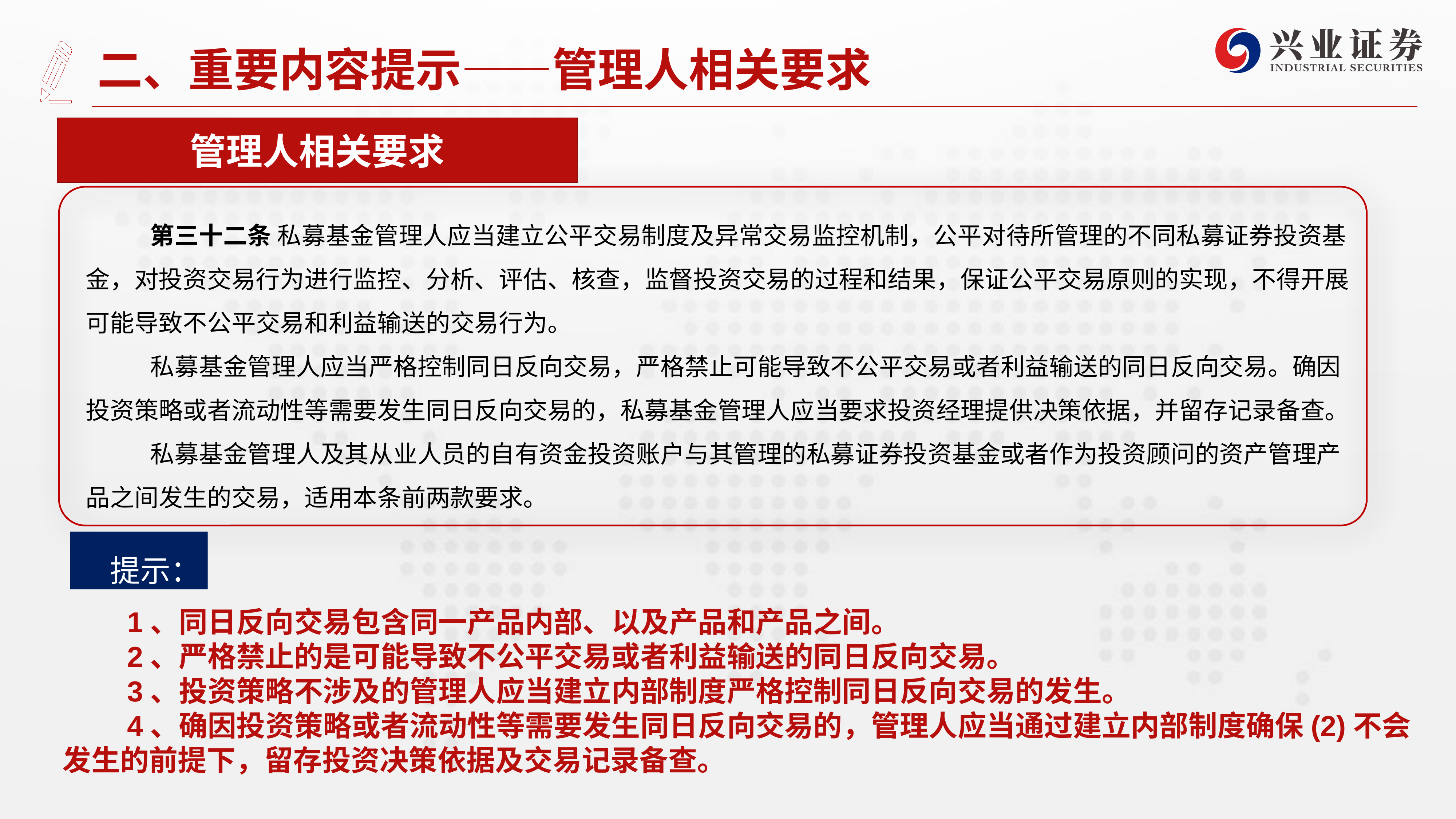

# 二、重要内容提示——管理人相关要求
管理人相关要求

第三十二条 私募基金管理人应当建立公平交易制度及异常交易监控机制，公平对待所管理的不同私募证券投资基金，对投资交易行为进行监控、分析、评估、核查，监督投资交易的过程和结果，保证公平交易原则的实现，不得开展可能导致不公平交易和利益输送的交易行为。
私募基金管理人应当严格控制同日反向交易，严格禁止可能导致不公平交易或者利益输送的同日反向交易。确因投资策略或者流动性等需要发生同日反向交易的，私募基金管理人应当要求投资经理提供决策依据，并留存记录备查。
私募基金管理人及其从业人员的自有资金投资账户与其管理的私募证券投资基金或者作为投资顾问的资产管理产品之间发生的交易，适用本条前两款要求。
    提示：
1、同日反向交易包含同一产品内部、以及产品和产品之间。
2、严格禁止的是可能导致不公平交易或者利益输送的同日反向交易。
3、投资策略不涉及的管理人应当建立内部制度严格控制同日反向交易的发生。
4、确因投资策略或者流动性等需要发生同日反向交易的，管理人应当通过建立内部制度确保(2)不会发生的前提下，留存投资决策依据及交易记录备查。